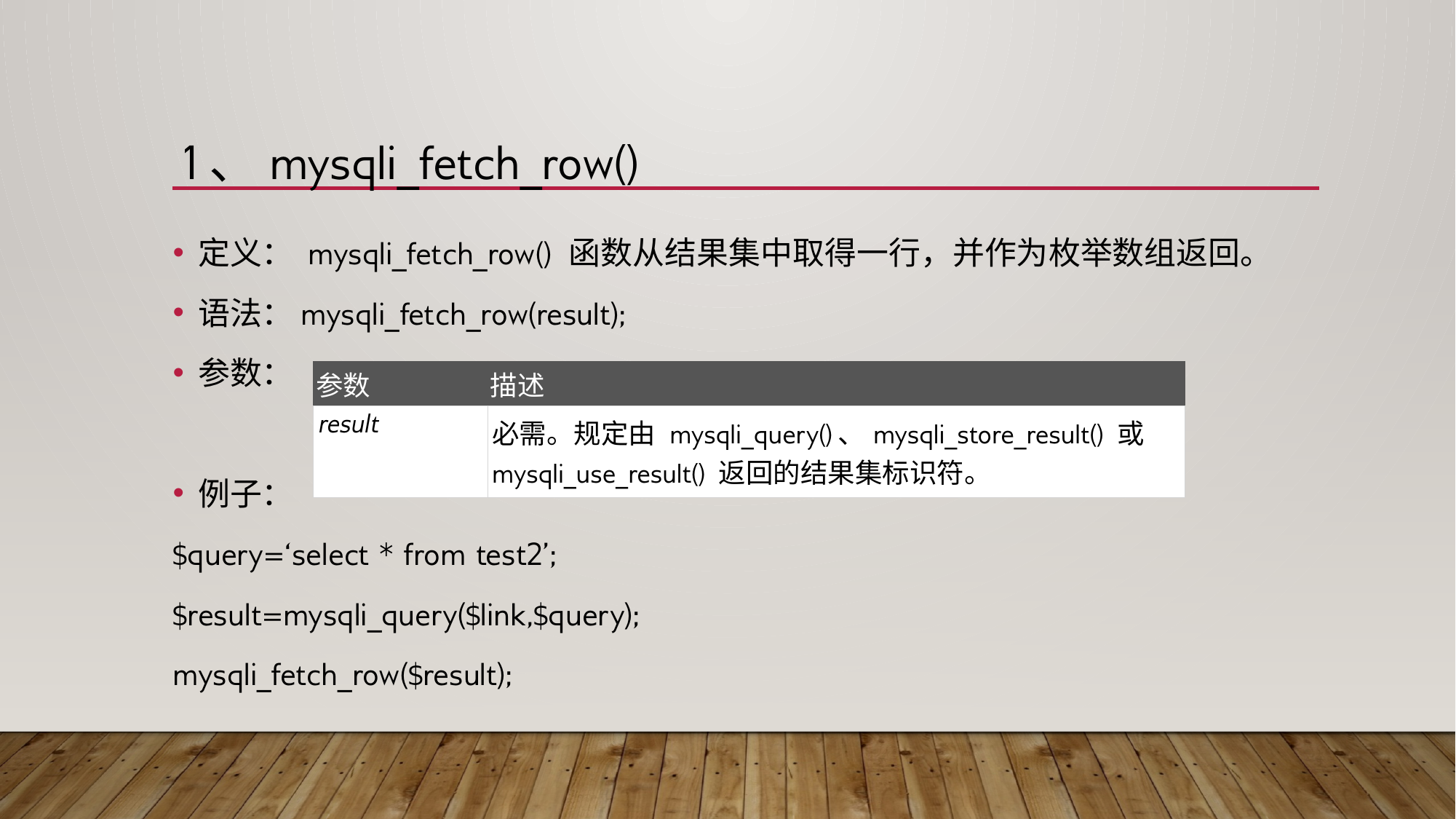

# 1、mysqli_fetch_row()
定义： mysqli_fetch_row() 函数从结果集中取得一行，并作为枚举数组返回。
语法：mysqli_fetch_row(result);
参数：

例子：
$query=‘select * from test2’;
$result=mysqli_query($link,$query);
mysqli_fetch_row($result);

| 参数 | 描述 |
| --- | --- |
| result | 必需。规定由 mysqli\_query()、mysqli\_store\_result() 或 mysqli\_use\_result() 返回的结果集标识符。 |